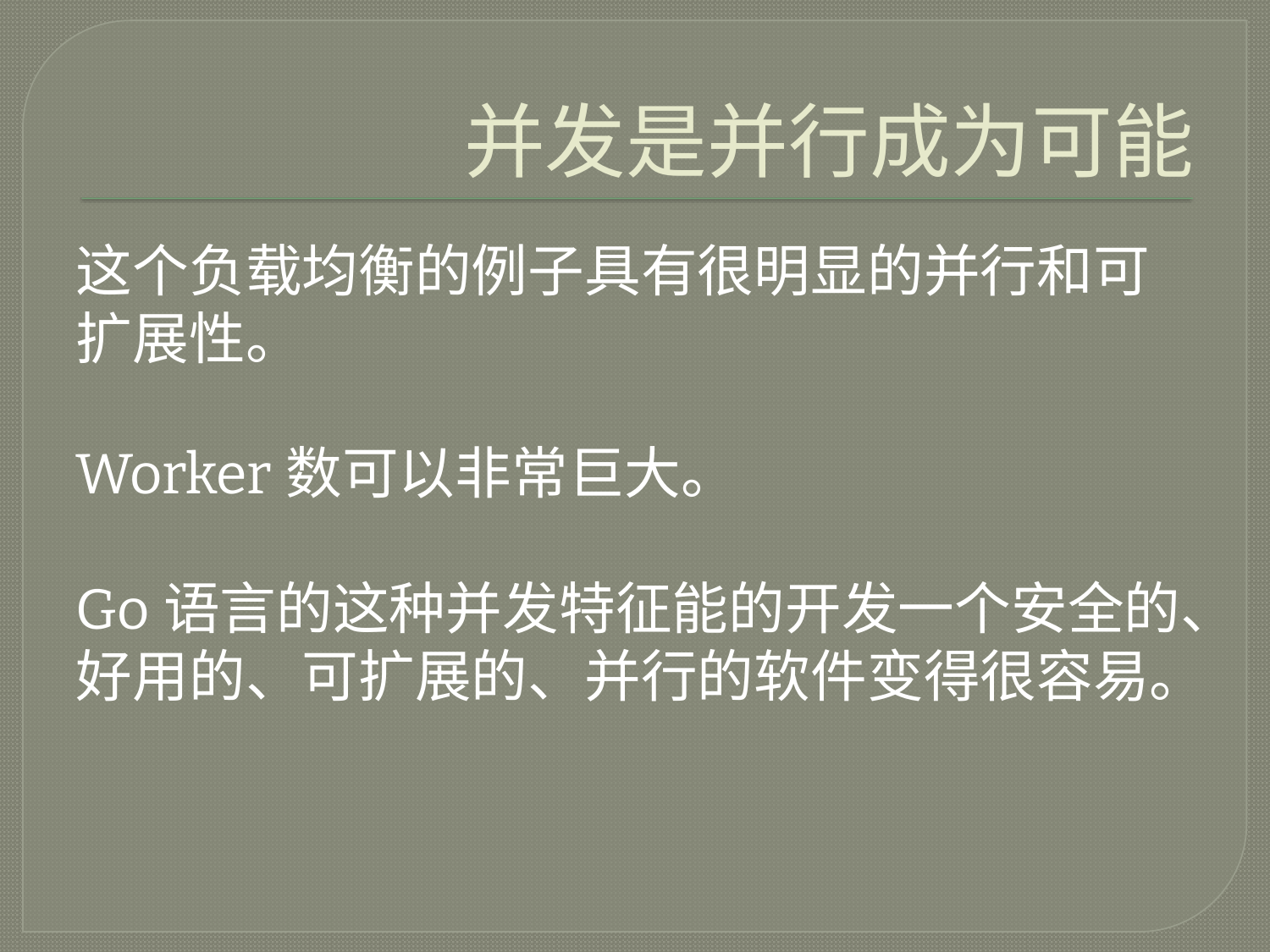

# 并发是并行成为可能
这个负载均衡的例子具有很明显的并行和可扩展性。
Worker数可以非常巨大。
Go语言的这种并发特征能的开发一个安全的、好用的、可扩展的、并行的软件变得很容易。